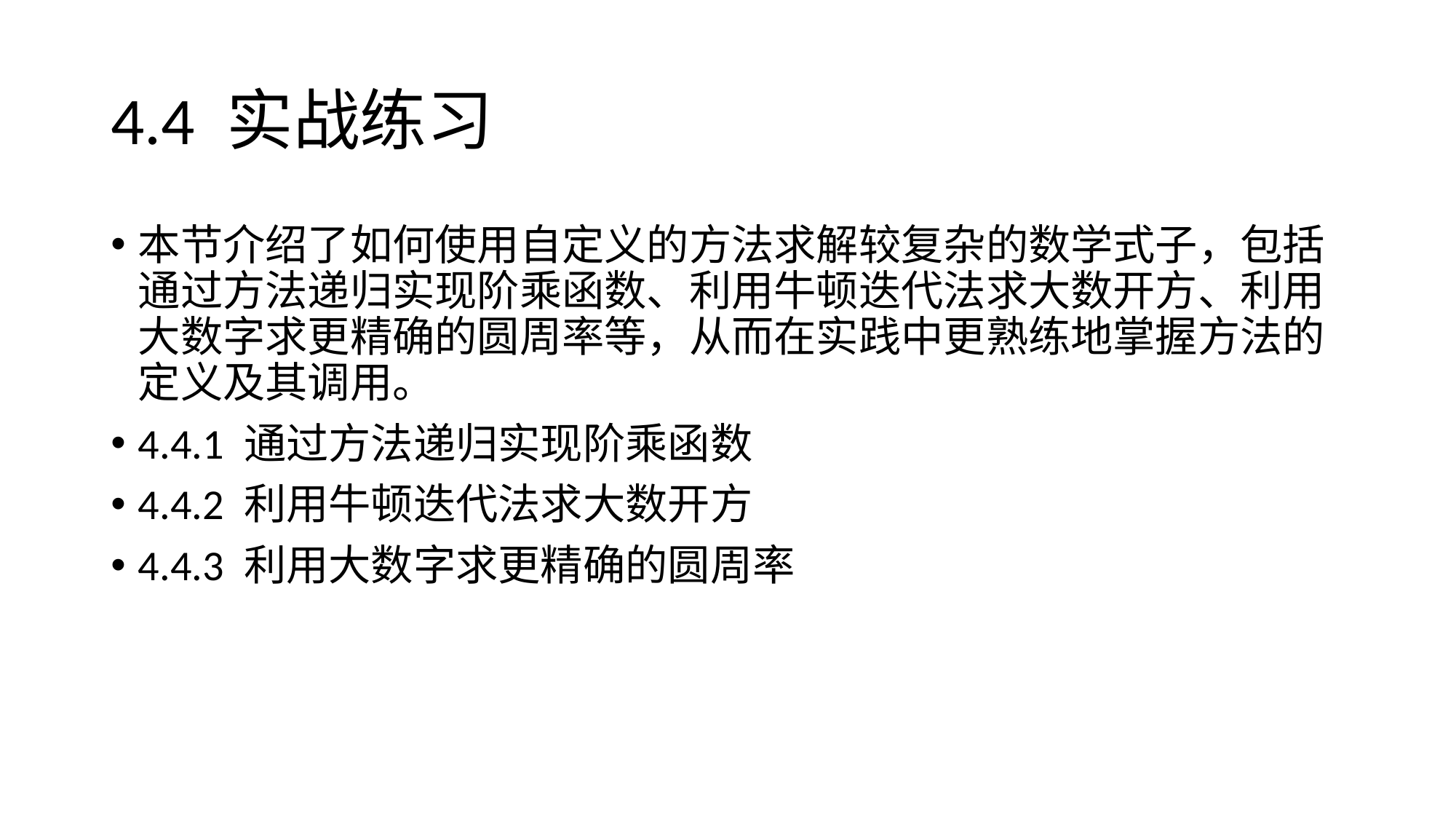

# 4.4 实战练习
本节介绍了如何使用自定义的方法求解较复杂的数学式子，包括通过方法递归实现阶乘函数、利用牛顿迭代法求大数开方、利用大数字求更精确的圆周率等，从而在实践中更熟练地掌握方法的定义及其调用。
4.4.1 通过方法递归实现阶乘函数
4.4.2 利用牛顿迭代法求大数开方
4.4.3 利用大数字求更精确的圆周率